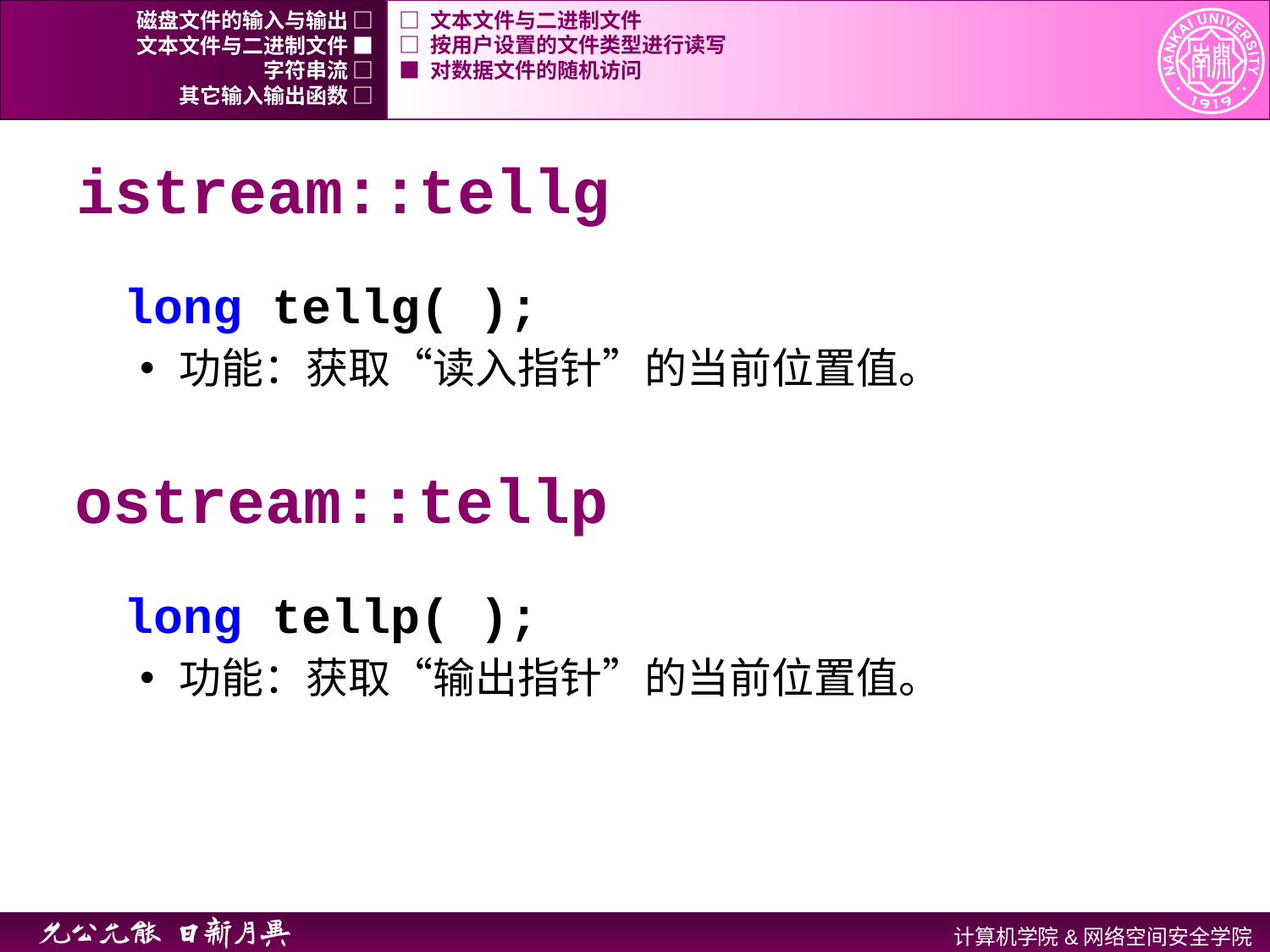

磁盘文件的输入与输出 □
□ 文本文件与二进制文件
文本文件与二进制文件 ■
□ 按用户设置的文件类型进行读写
字符串流 □
■ 对数据文件的随机访问
其它输入输出函数 □
# istream::tellg
long tellg( );
功能：获取“读入指针”的当前位置值。
ostream::tellp
long tellp( );
功能：获取“输出指针”的当前位置值。